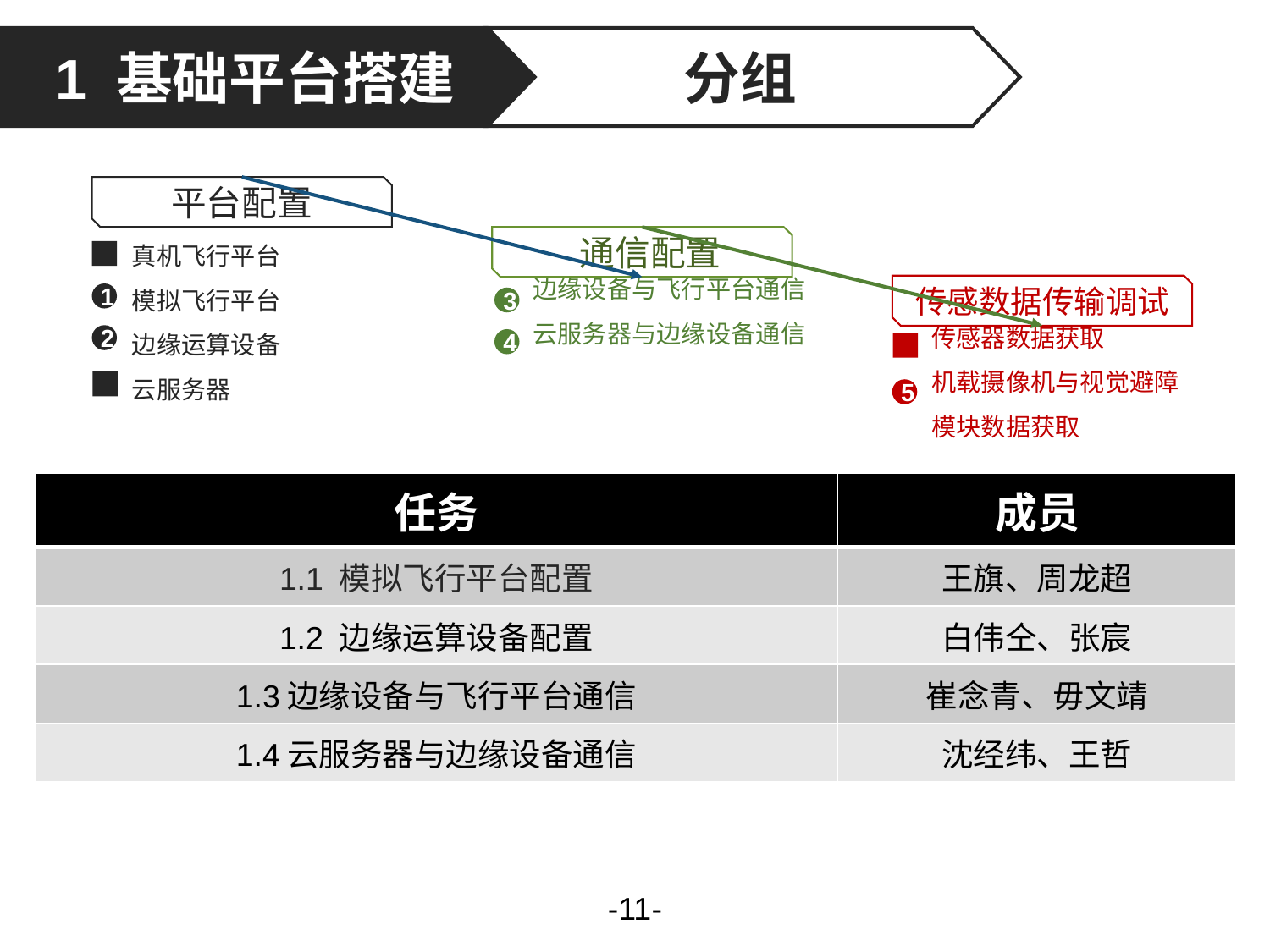

1 基础平台搭建
分组
平台配置
真机飞行平台
模拟飞行平台
边缘运算设备
云服务器
 通信配置

边缘设备与飞行平台通信
云服务器与边缘设备通信

传感器数据获取
机载摄像机与视觉避障模块数据获取

传感数据传输调试
1
3
2
4

5
| 任务 | 成员 |
| --- | --- |
| 1.1 模拟飞行平台配置 | 王旗、周龙超 |
| 1.2 边缘运算设备配置 | 白伟仝、张宸 |
| 1.3边缘设备与飞行平台通信 | 崔念青、毋文靖 |
| 1.4云服务器与边缘设备通信 | 沈经纬、王哲 |
-11-